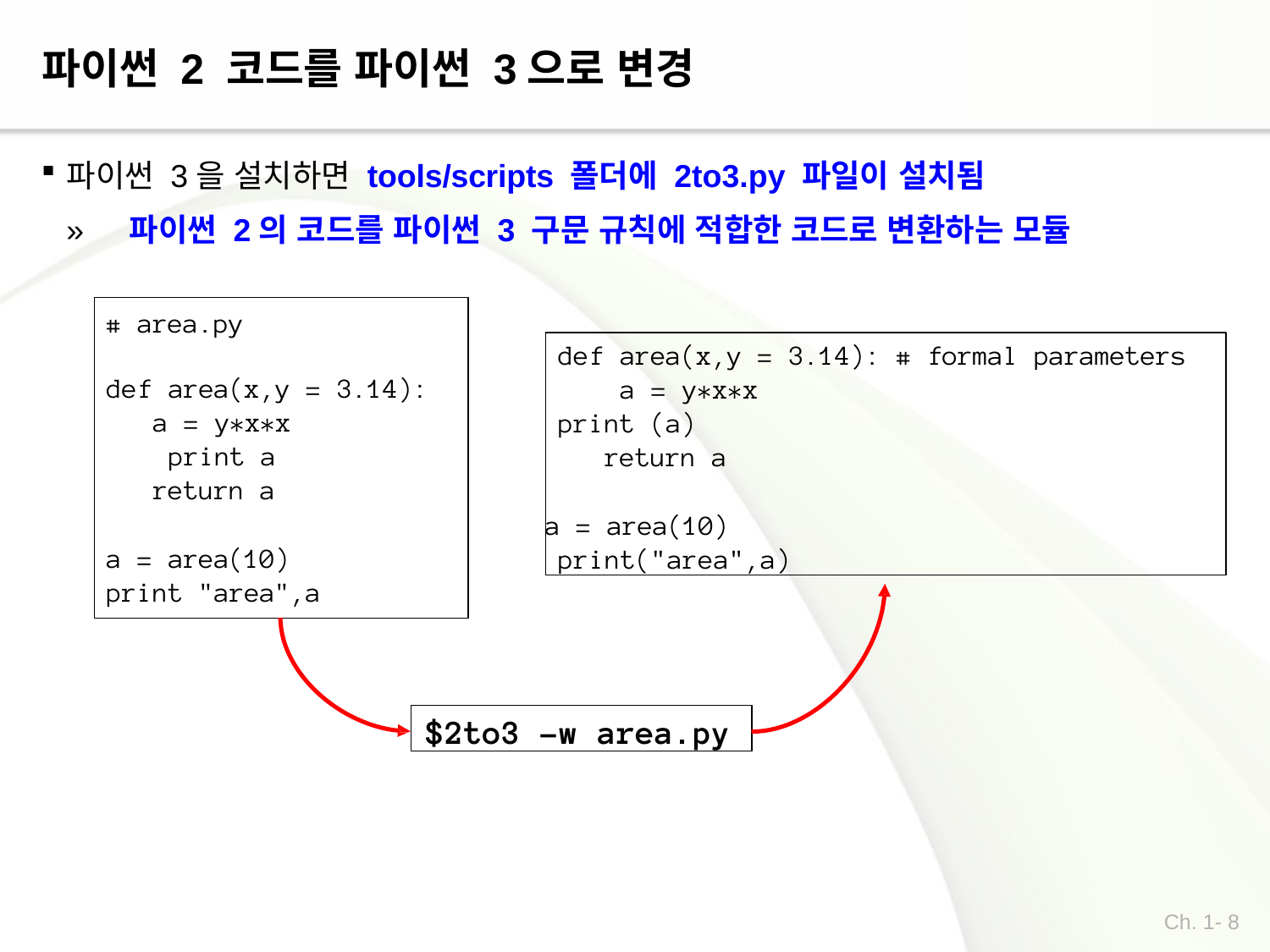

# 파이썬 2 코드를 파이썬 3으로 변경
파이썬 3을 설치하면 tools/scripts 폴더에 2to3.py 파일이 설치됨
»	파이썬 2의 코드를 파이썬 3 구문 규칙에 적합한 코드로 변환하는 모듈

# area.py

def area(x,y = 3.14): # formal parameters  a = y*x*x
print (a)  return a

a = area(10)  print("area",a)
def area(x,y = 3.14):
a = y*x*x  print a  return a
a = area(10)  print "area",a

$2to3 -w area.py
Ch. 1- 8